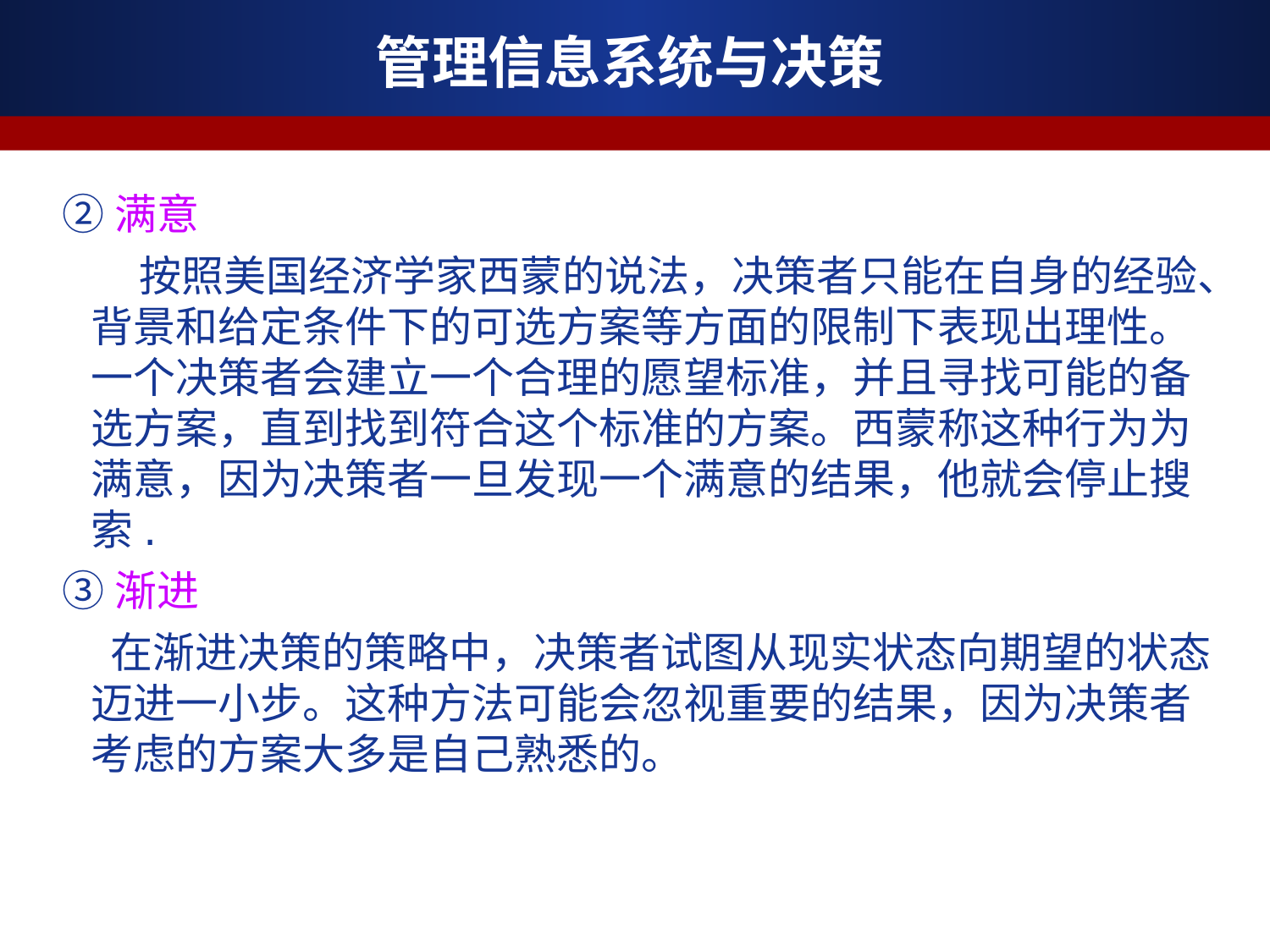

管理信息系统与决策
  ②满意
         按照美国经济学家西蒙的说法，决策者只能在自身的经验、背景和给定条件下的可选方案等方面的限制下表现出理性。一个决策者会建立一个合理的愿望标准，并且寻找可能的备选方案，直到找到符合这个标准的方案。西蒙称这种行为为满意，因为决策者一旦发现一个满意的结果，他就会停止搜索.
  ③渐进
      在渐进决策的策略中，决策者试图从现实状态向期望的状态迈进一小步。这种方法可能会忽视重要的结果，因为决策者考虑的方案大多是自己熟悉的。